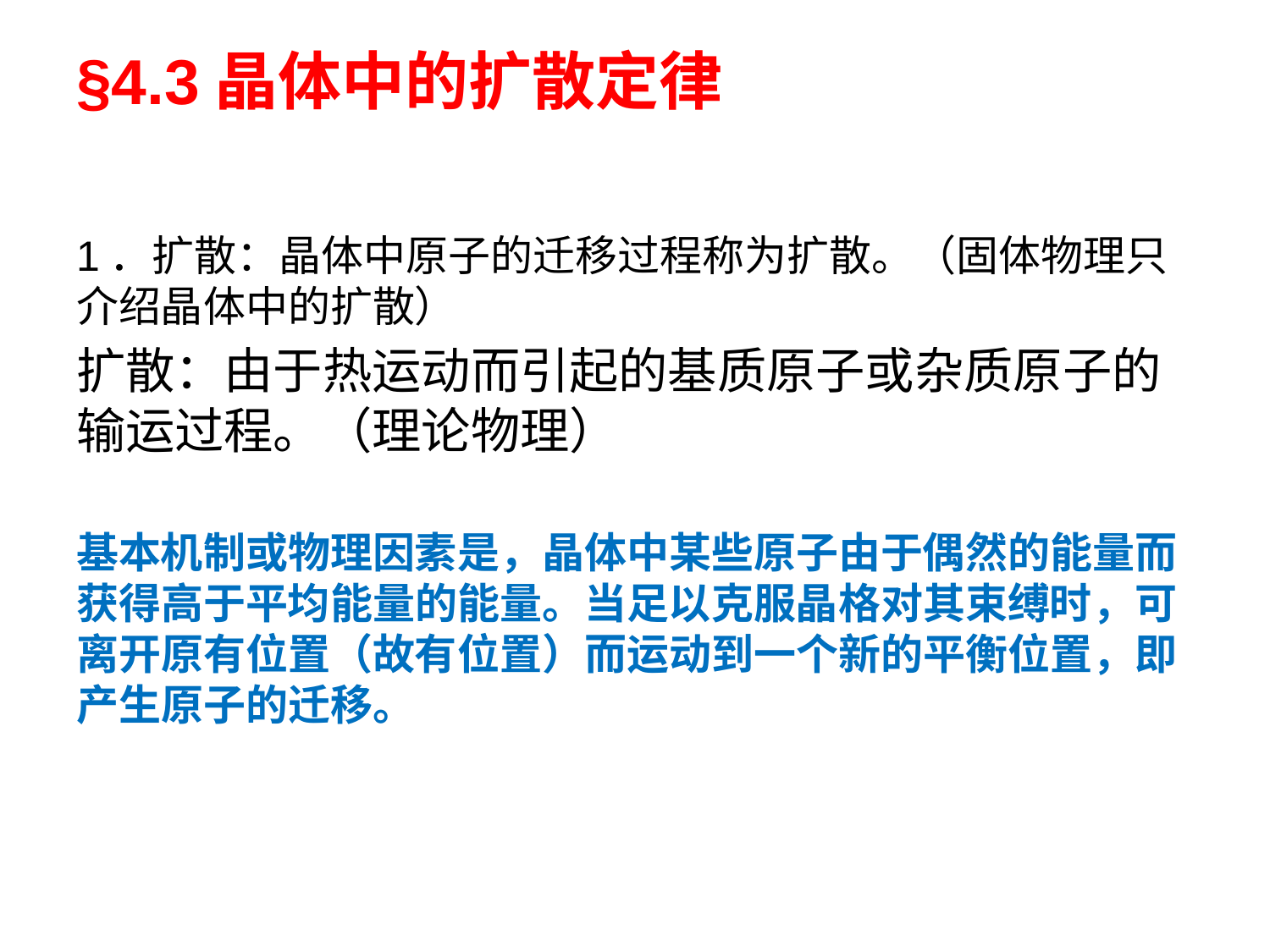

# §4.3晶体中的扩散定律
1．扩散：晶体中原子的迁移过程称为扩散。（固体物理只介绍晶体中的扩散）
扩散：由于热运动而引起的基质原子或杂质原子的输运过程。（理论物理）

基本机制或物理因素是，晶体中某些原子由于偶然的能量而获得高于平均能量的能量。当足以克服晶格对其束缚时，可离开原有位置（故有位置）而运动到一个新的平衡位置，即产生原子的迁移。